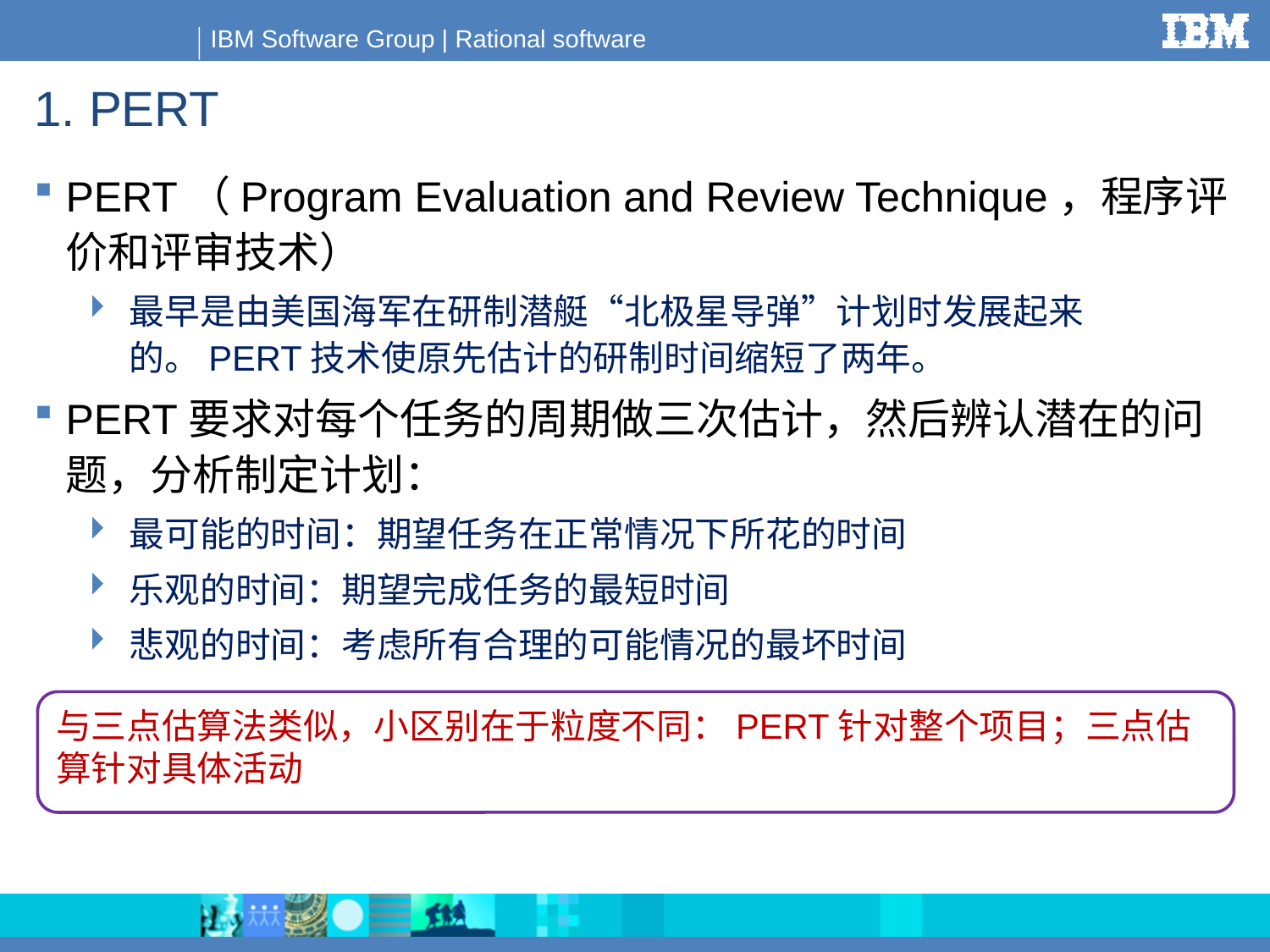

# 1. PERT
PERT（Program Evaluation and Review Technique，程序评价和评审技术）
最早是由美国海军在研制潜艇“北极星导弹”计划时发展起来的。PERT技术使原先估计的研制时间缩短了两年。
PERT要求对每个任务的周期做三次估计，然后辨认潜在的问题，分析制定计划：
最可能的时间：期望任务在正常情况下所花的时间
乐观的时间：期望完成任务的最短时间
悲观的时间：考虑所有合理的可能情况的最坏时间
与三点估算法类似，小区别在于粒度不同：PERT针对整个项目；三点估算针对具体活动